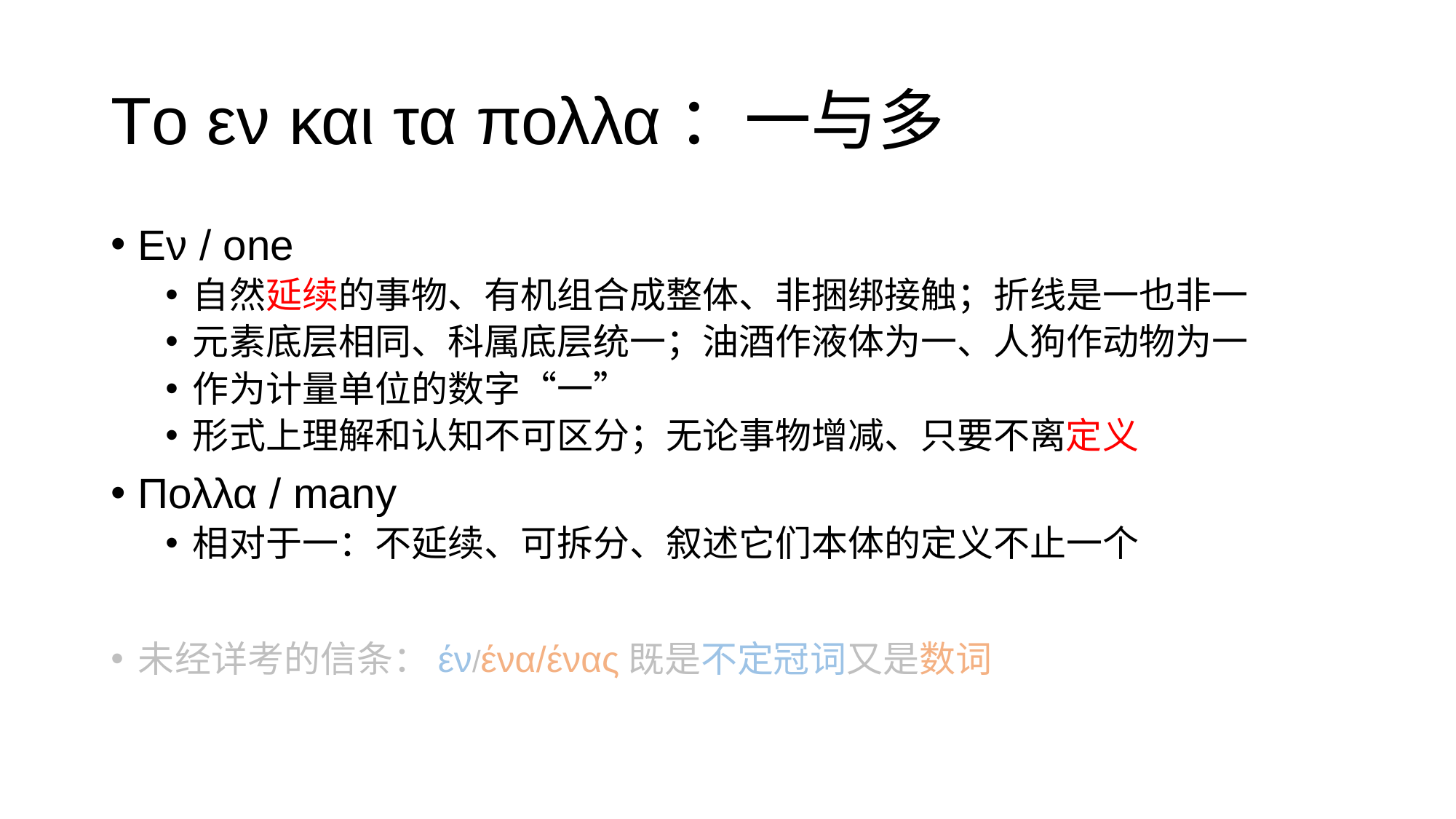

# Το εν και τα πολλα：一与多
Εν / one
自然延续的事物、有机组合成整体、非捆绑接触；折线是一也非一
元素底层相同、科属底层统一；油酒作液体为一、人狗作动物为一
作为计量单位的数字“一”
形式上理解和认知不可区分；无论事物增减、只要不离定义
Πολλα / many
相对于一：不延续、可拆分、叙述它们本体的定义不止一个

未经详考的信条：έν/ένα/ένας既是不定冠词又是数词